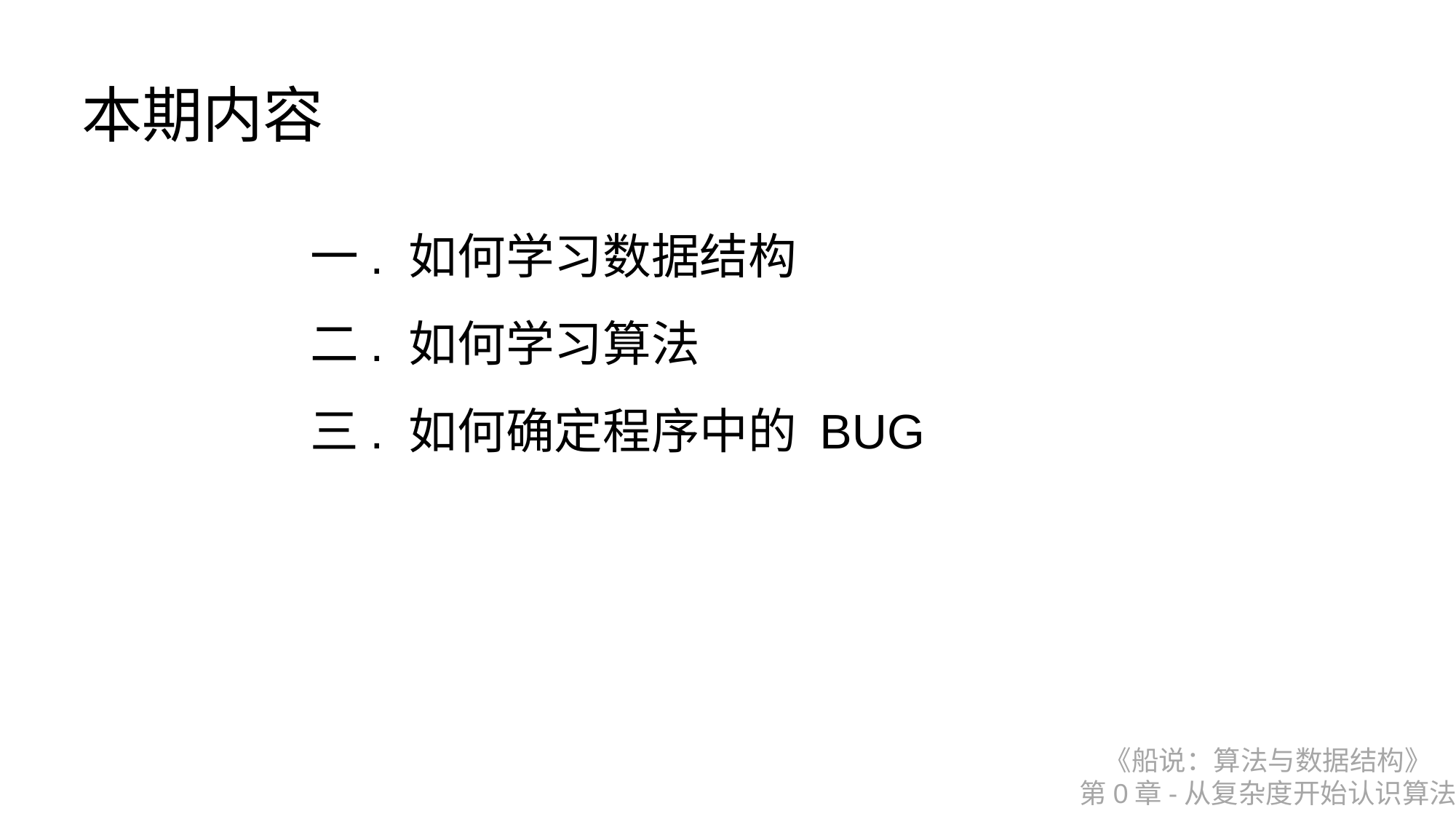

本期内容
一. 如何学习数据结构
二. 如何学习算法
三. 如何确定程序中的 BUG